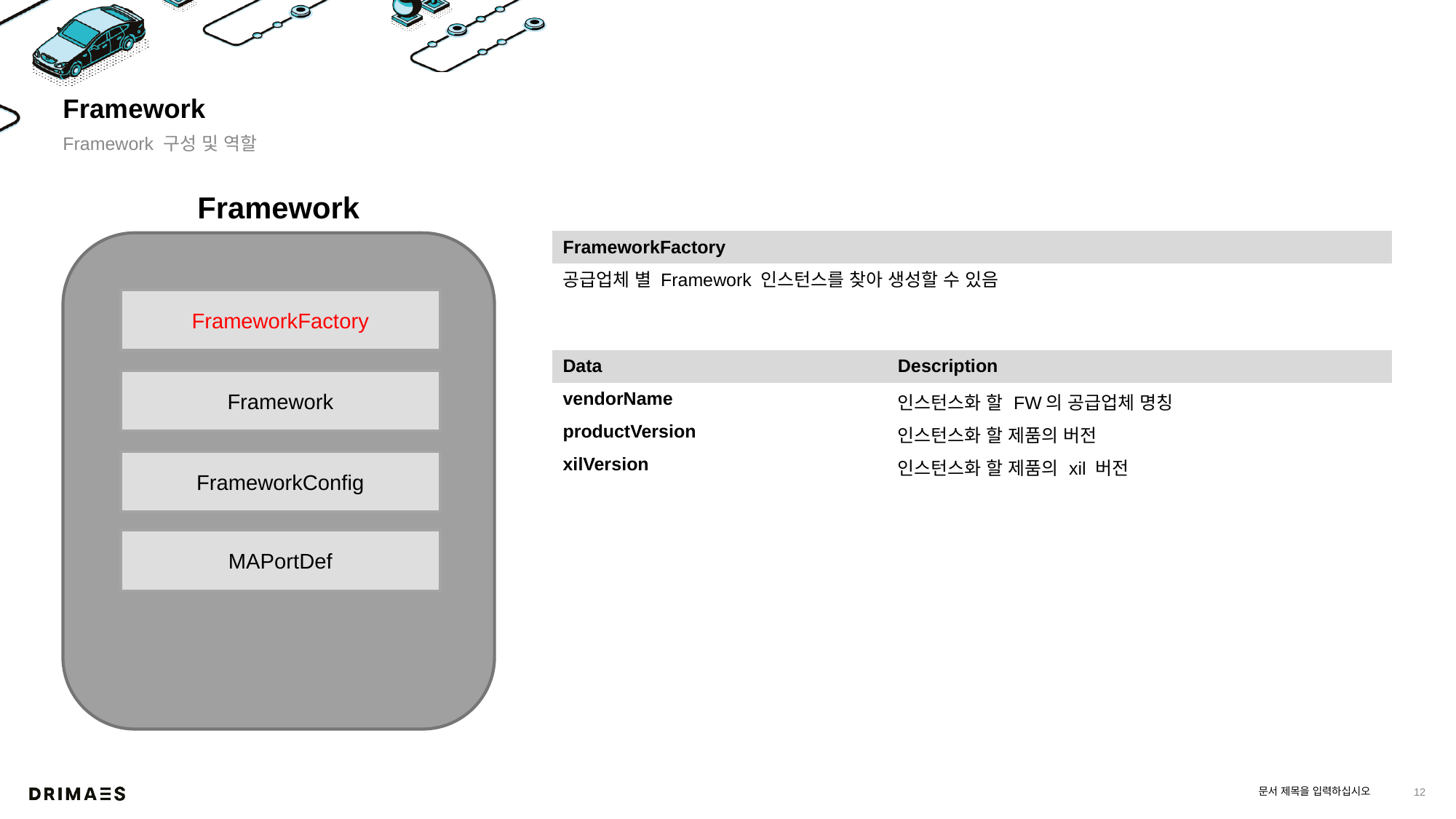

# Framework
Framework 구성 및 역할
Framework
| FrameworkFactory |
| --- |
| 공급업체 별 Framework 인스턴스를 찾아 생성할 수 있음 |

FrameworkFactory
| Data | Description |
| --- | --- |
| vendorName | 인스턴스화 할 FW의 공급업체 명칭 |
| productVersion | 인스턴스화 할 제품의 버전 |
| xilVersion | 인스턴스화 할 제품의 xil 버전 |
Framework
FrameworkConfig
MAPortDef
문서 제목을 입력하십시오